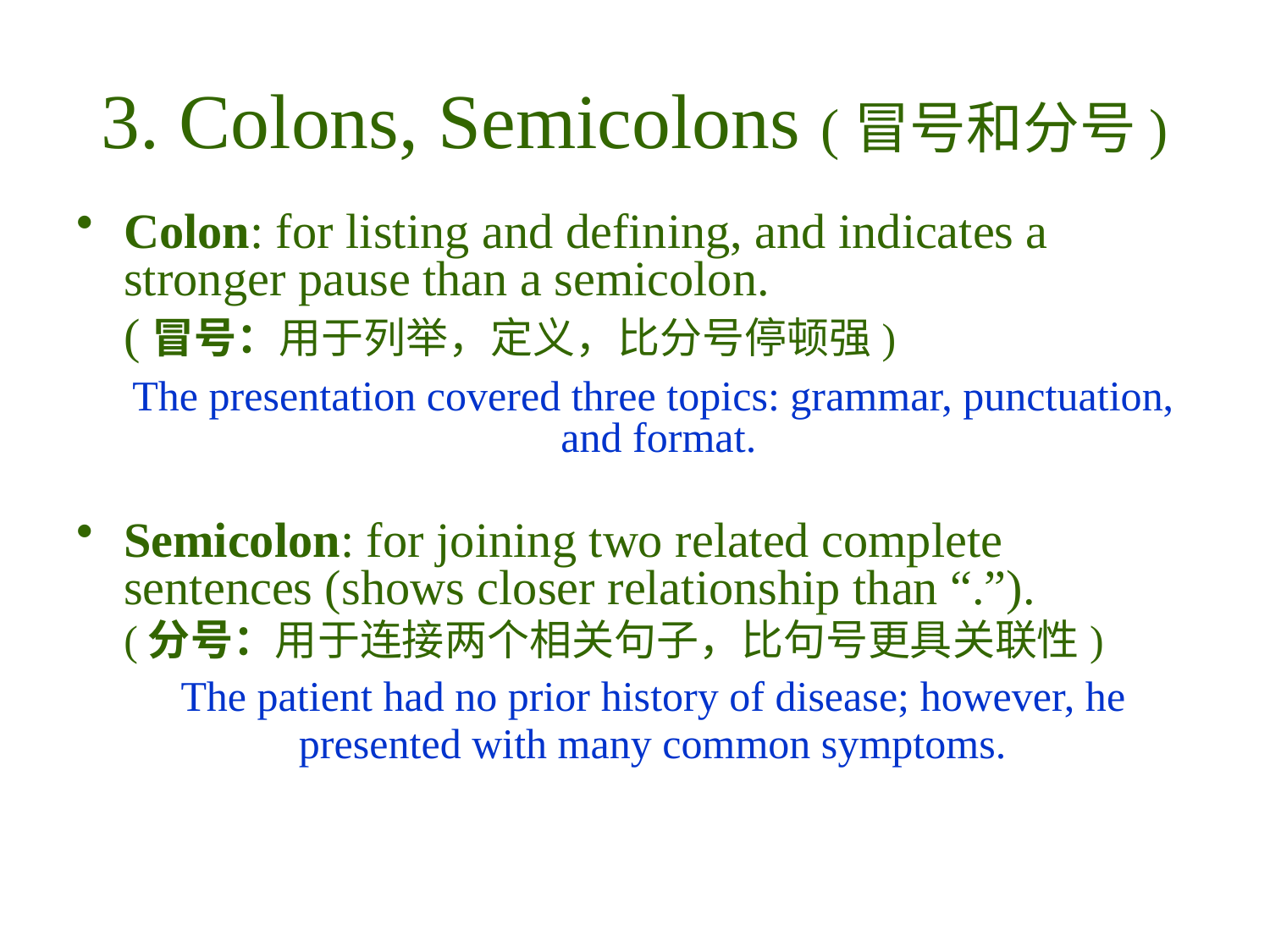

# 3. Colons, Semicolons (冒号和分号)
Colon: for listing and defining, and indicates a stronger pause than a semicolon.
	(冒号：用于列举，定义，比分号停顿强)
   The presentation covered three topics: grammar, punctuation, and format.

Semicolon: for joining two related complete sentences (shows closer relationship than “.”).
	(分号：用于连接两个相关句子，比句号更具关联性)
   The patient had no prior history of disease; however, he presented with many common symptoms.